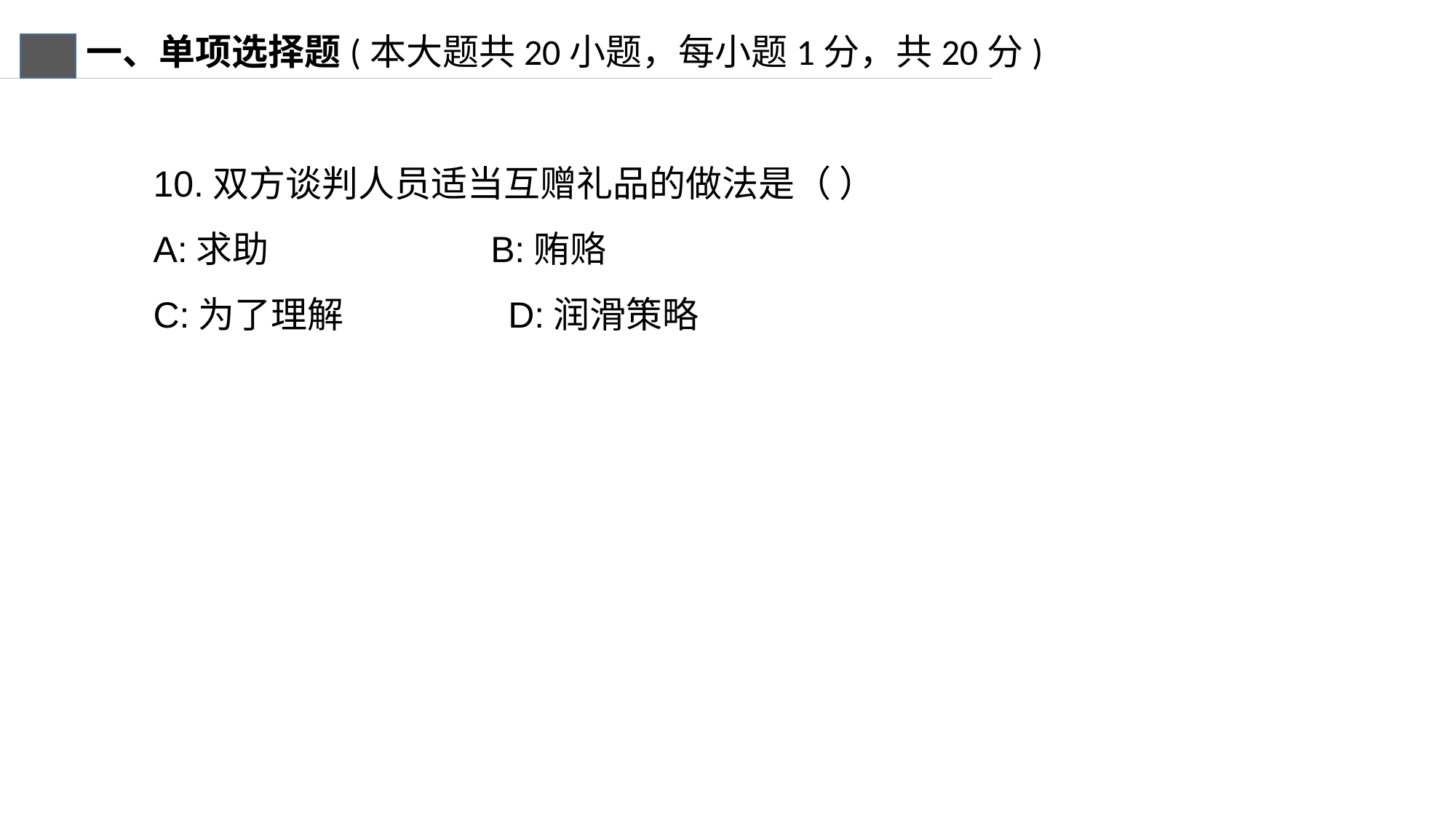

一、单项选择题(本大题共20小题，每小题1分，共20分)

10.双方谈判人员适当互赠礼品的做法是（ ）
A:求助                          B:贿赂
C:为了理解                   D:润滑策略